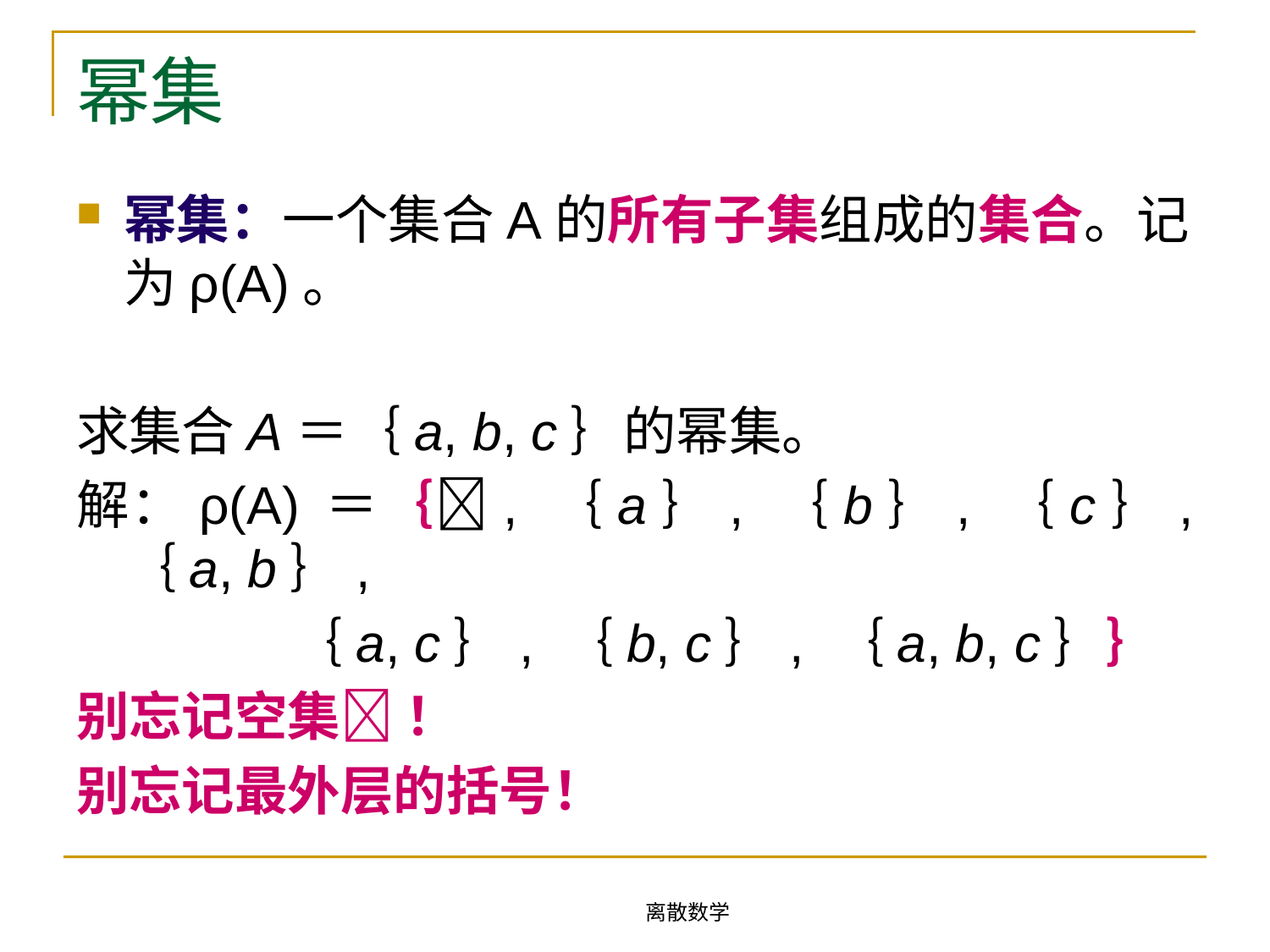

# 幂集
幂集：一个集合A的所有子集组成的集合。记为ρ(A)。

求集合A＝｛a, b, c｝的幂集。
解：ρ(A) ＝｛∅, ｛a｝, ｛b｝, ｛c｝, ｛a, b｝,
                 ｛a, c｝, ｛b, c｝, ｛a, b, c｝｝
别忘记空集∅ ！
别忘记最外层的括号！

离散数学
15